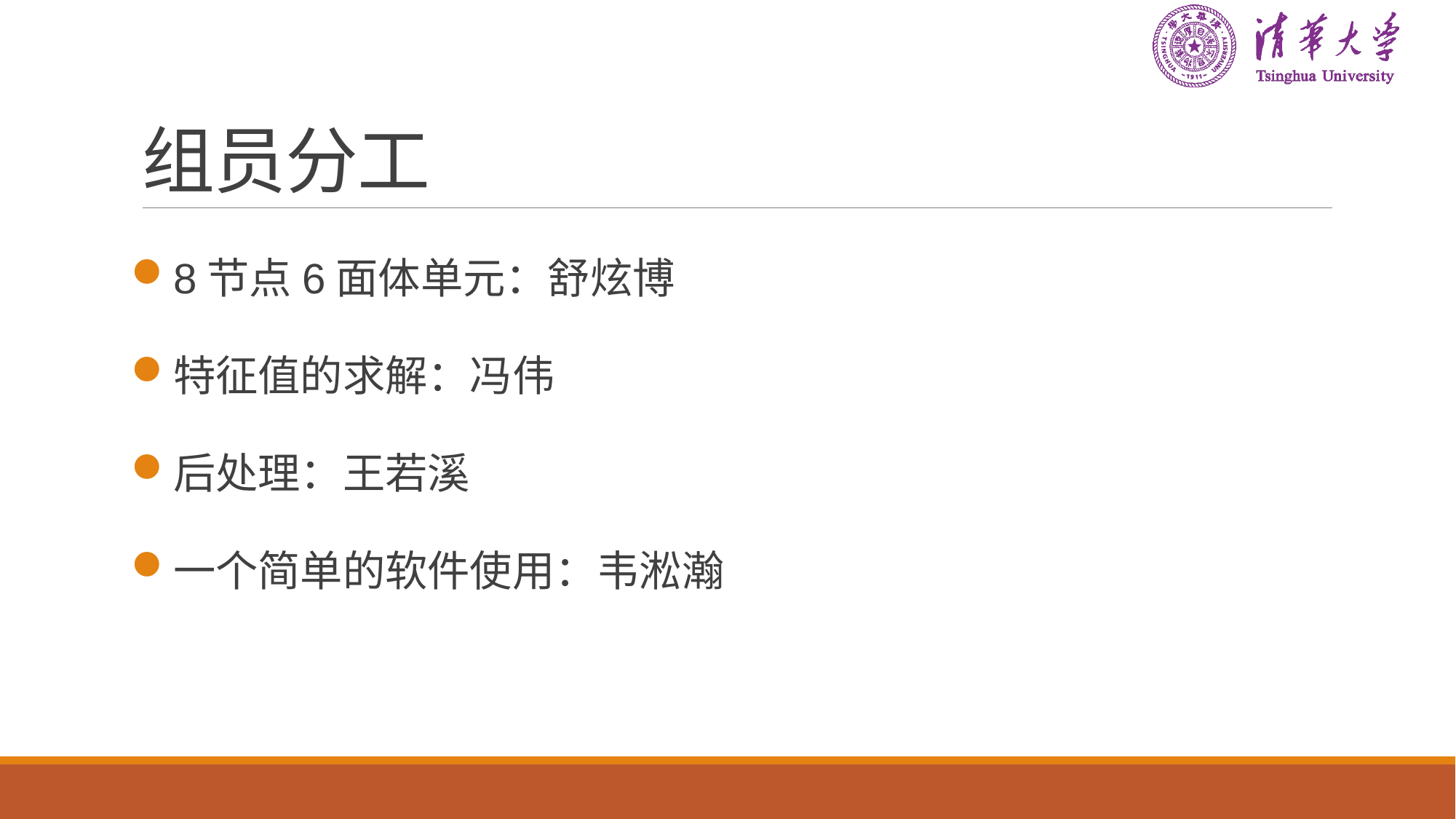

# 组员分工
8节点6面体单元：舒炫博
特征值的求解：冯伟
后处理：王若溪
一个简单的软件使用：韦淞瀚